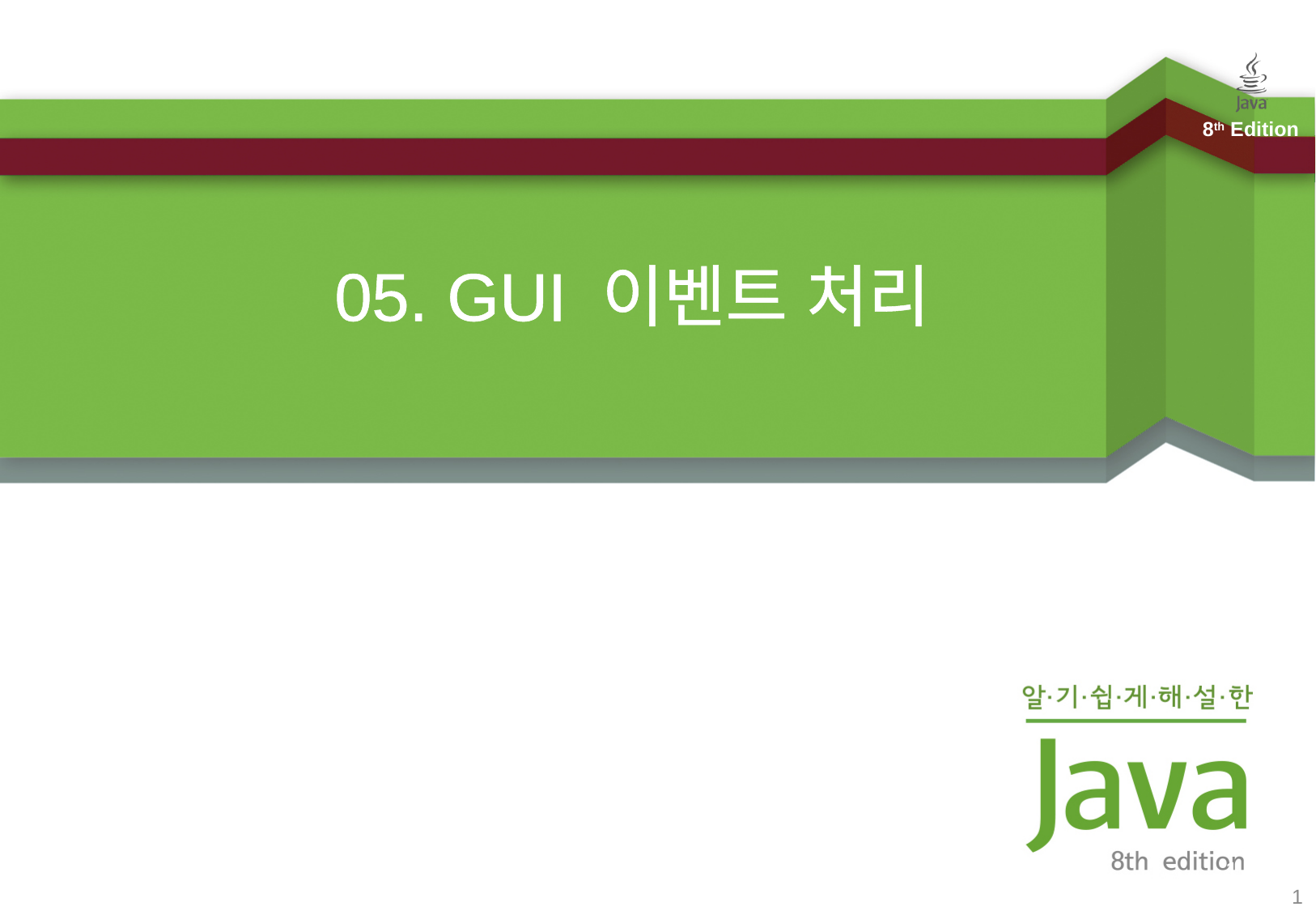

# 05. GUI 이벤트 처리

1
1